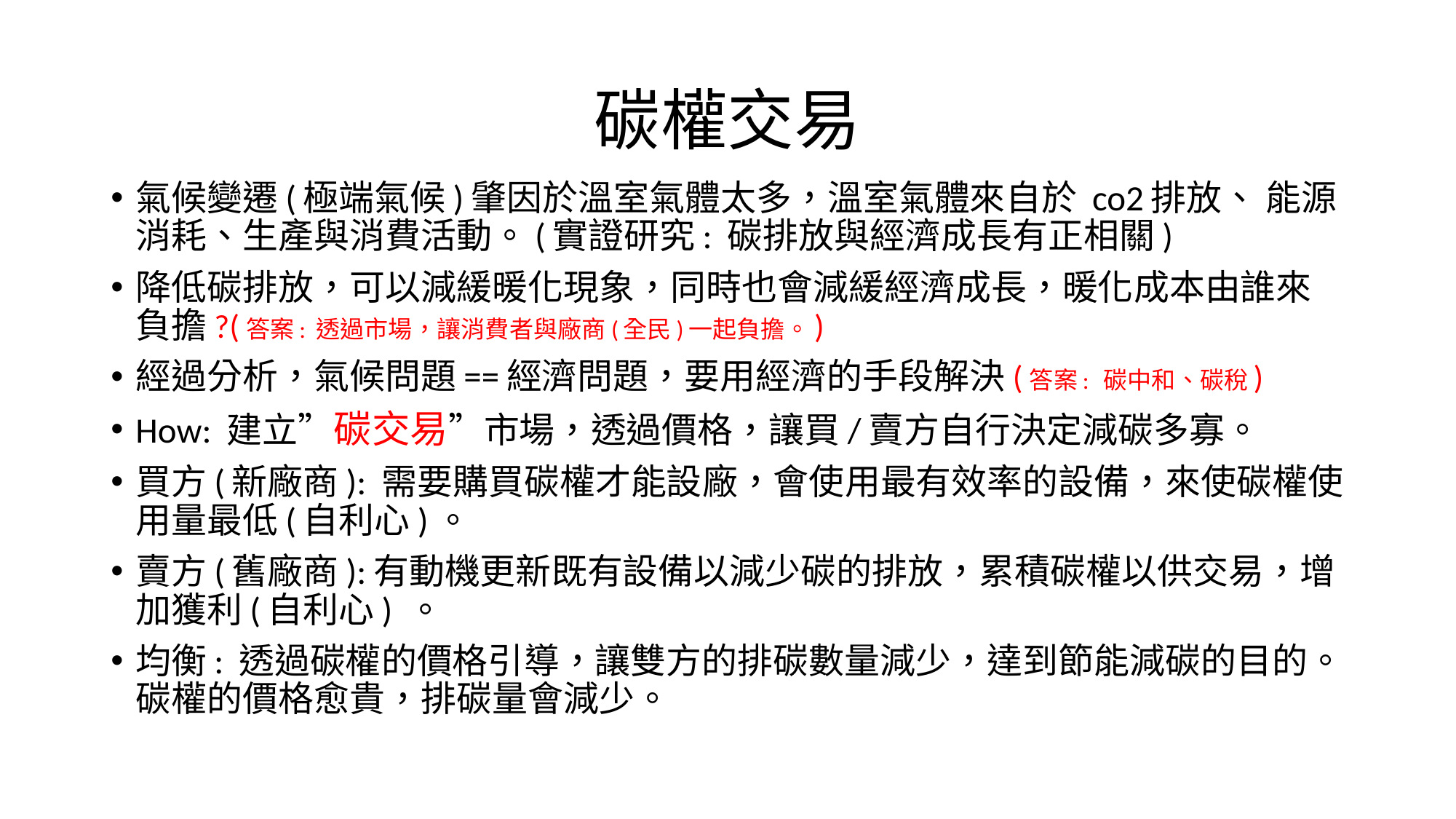

# 碳權交易
氣候變遷(極端氣候)肇因於溫室氣體太多，溫室氣體來自於 co2排放、 能源消耗、生產與消費活動。(實證研究: 碳排放與經濟成長有正相關)
降低碳排放，可以減緩暖化現象，同時也會減緩經濟成長，暖化成本由誰來負擔?(答案: 透過市場，讓消費者與廠商(全民)一起負擔。)
經過分析，氣候問題==經濟問題，要用經濟的手段解決(答案: 碳中和、碳稅)
How: 建立”碳交易”市場，透過價格，讓買/賣方自行決定減碳多寡。
買方(新廠商): 需要購買碳權才能設廠，會使用最有效率的設備，來使碳權使用量最低(自利心)。
賣方(舊廠商):有動機更新既有設備以減少碳的排放，累積碳權以供交易，增加獲利(自利心) 。
均衡: 透過碳權的價格引導，讓雙方的排碳數量減少，達到節能減碳的目的。碳權的價格愈貴，排碳量會減少。